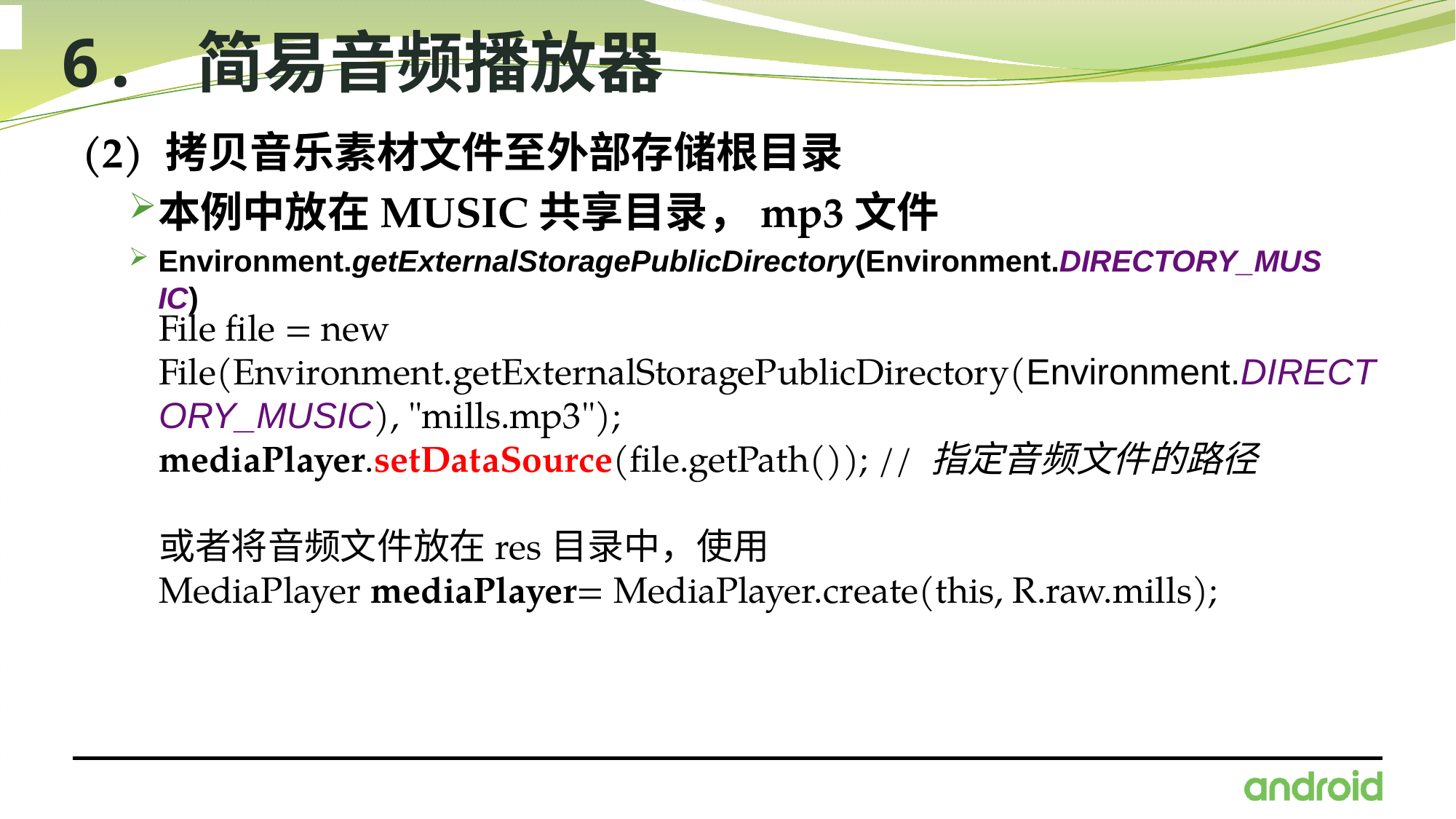

# 6. 简易音频播放器
(2) 拷贝音乐素材文件至外部存储根目录
本例中放在MUSIC共享目录，mp3文件
Environment.getExternalStoragePublicDirectory(Environment.DIRECTORY_MUSIC)
File file = new File(Environment.getExternalStoragePublicDirectory(Environment.DIRECTORY_MUSIC), "mills.mp3");
mediaPlayer.setDataSource(file.getPath()); // 指定音频文件的路径

或者将音频文件放在res目录中，使用
MediaPlayer mediaPlayer= MediaPlayer.create(this, R.raw.mills);